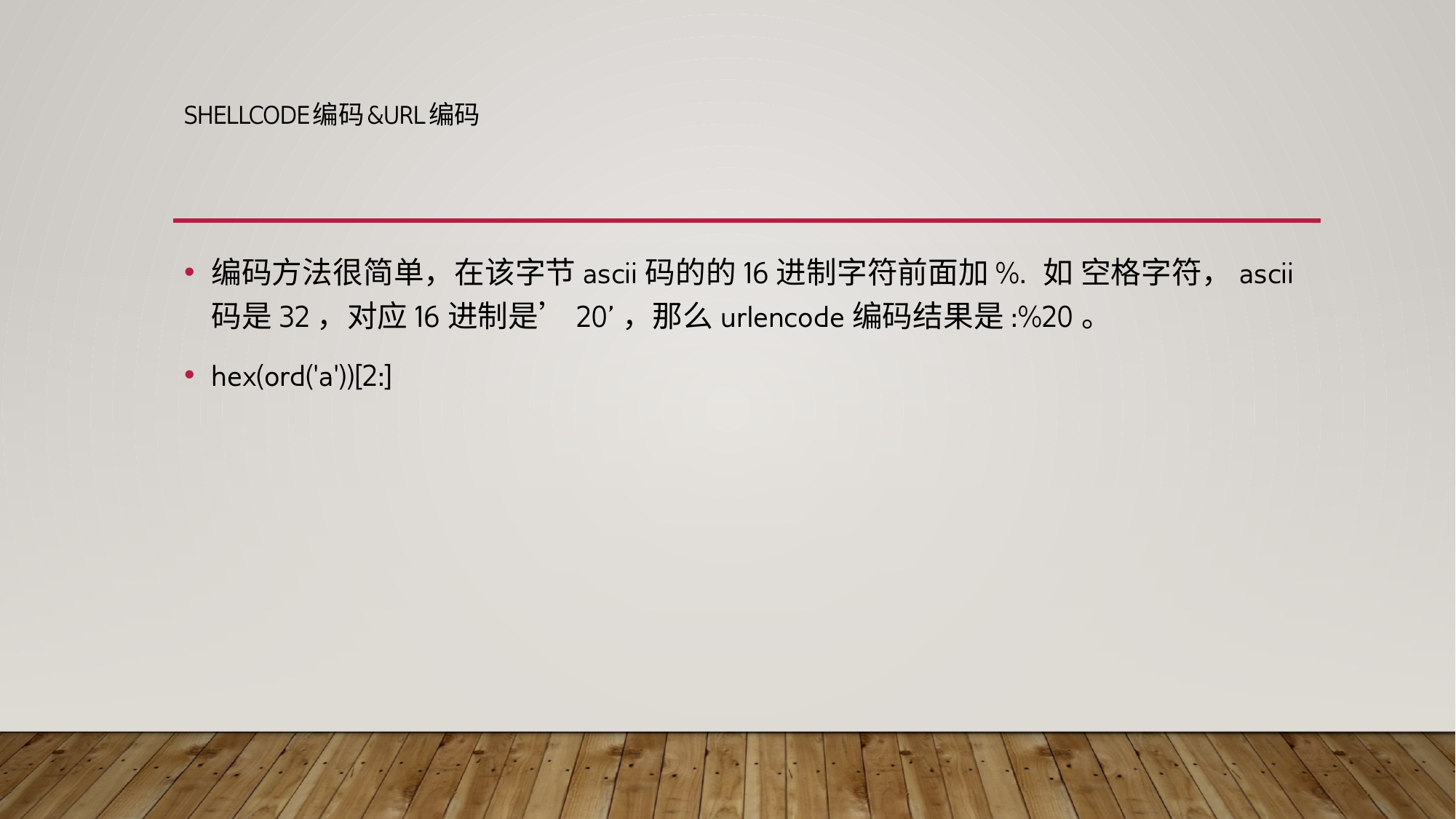

# shellcode编码&URL编码
编码方法很简单，在该字节ascii码的的16进制字符前面加%. 如 空格字符，ascii码是32，对应16进制是’20’，那么urlencode编码结果是:%20。
hex(ord('a'))[2:]